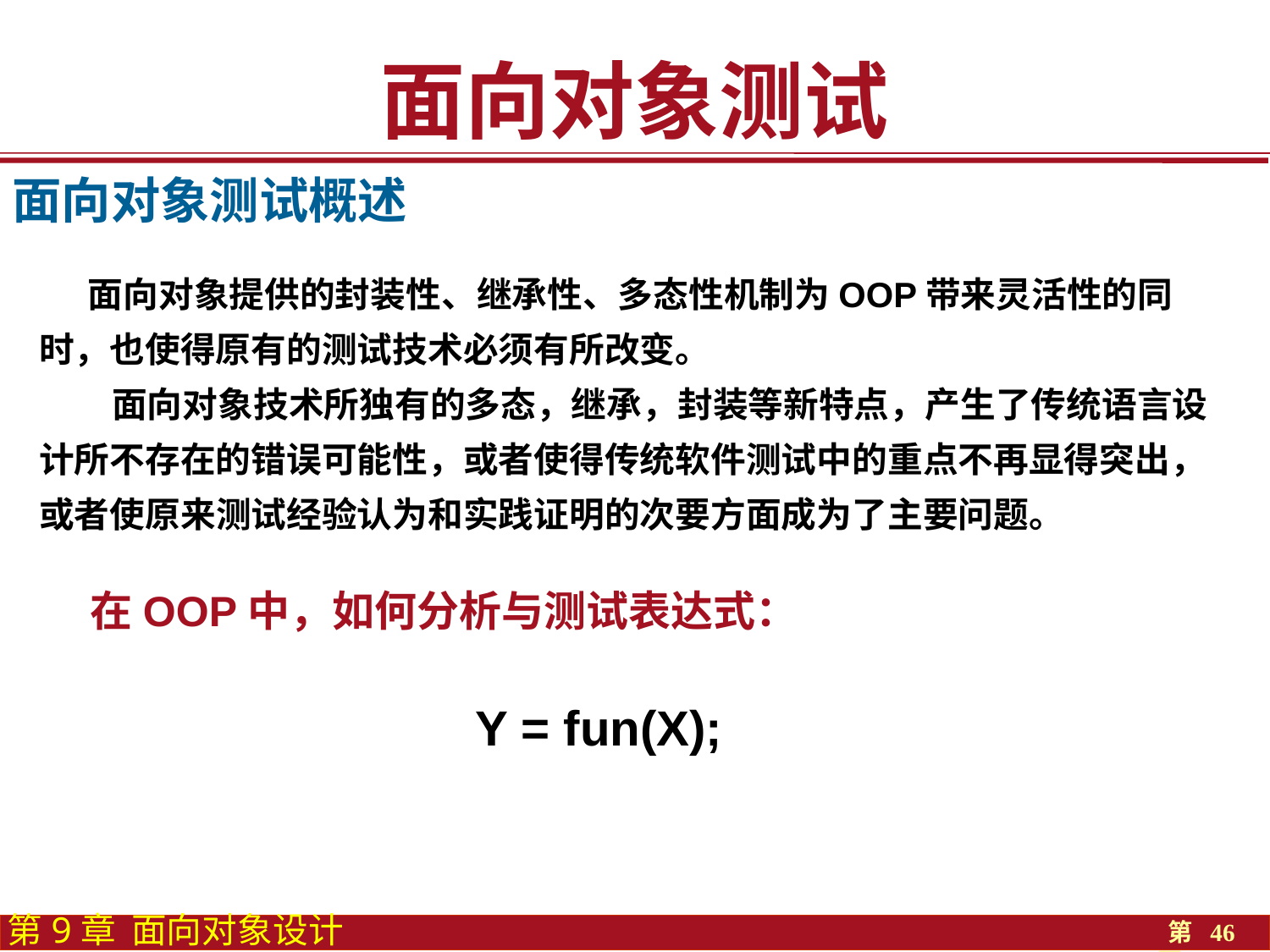

面向对象测试
面向对象测试概述
     面向对象提供的封装性、继承性、多态性机制为OOP带来灵活性的同时，也使得原有的测试技术必须有所改变。
        面向对象技术所独有的多态，继承，封装等新特点，产生了传统语言设计所不存在的错误可能性，或者使得传统软件测试中的重点不再显得突出，或者使原来测试经验认为和实践证明的次要方面成为了主要问题。
在OOP中，如何分析与测试表达式：
Y = fun(X);